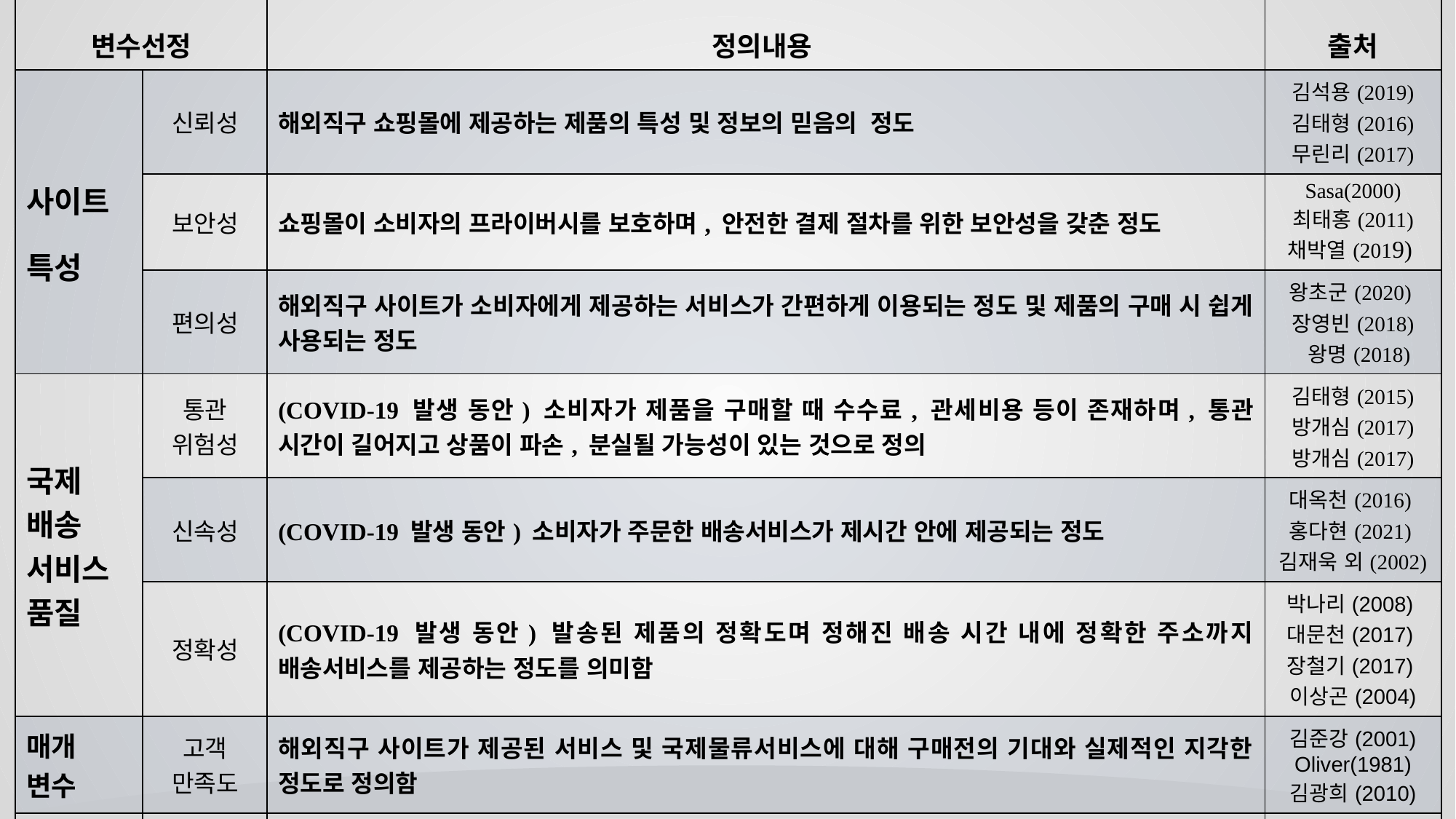

| 변수선정 |  | 정의내용 | 출처 |
| --- | --- | --- | --- |
| 사이트 특성 | 신뢰성 | 해외직구 쇼핑몰에 제공하는 제품의 특성 및 정보의 믿음의 정도 | 김석용(2019) 김태형(2016) 무린리(2017) |
|  | 보안성 | 쇼핑몰이 소비자의 프라이버시를 보호하며, 안전한 결제 절차를 위한 보안성을 갖춘 정도 | Sasa(2000) 최태홍(2011) 채박열(2019) |
|  | 편의성 | 해외직구 사이트가 소비자에게 제공하는 서비스가 간편하게 이용되는 정도 및 제품의 구매 시 쉽게 사용되는 정도 | 왕초군(2020) 장영빈(2018) 왕명(2018) |
| 국제 배송 서비스 품질 | 통관 위험성 | (COVID-19 발생 동안) 소비자가 제품을 구매할 때 수수료, 관세비용 등이 존재하며, 통관 시간이 길어지고 상품이 파손, 분실될 가능성이 있는 것으로 정의 | 김태형(2015) 방개심(2017) 방개심(2017) |
|  | 신속성 | (COVID-19 발생 동안) 소비자가 주문한 배송서비스가 제시간 안에 제공되는 정도 | 대옥천(2016) 홍다현(2021) 김재욱 외(2002) |
|  | 정확성 | (COVID-19 발생 동안) 발송된 제품의 정확도며 정해진 배송 시간 내에 정확한 주소까지 배송서비스를 제공하는 정도를 의미함 | 박나리(2008) 대문천(2017) 장철기(2017) 이상곤(2004) |
| 매개 변수 | 고객 만족도 | 해외직구 사이트가 제공된 서비스 및 국제물류서비스에 대해 구매전의 기대와 실제적인 지각한 정도로 정의함 | 김준강(2001) Oliver(1981) 김광희(2010) |
| 종속 변수 | 재구매 의도 | 소비자가 전에 구매했던 경험을 바탕으로 미래에 이 쇼핑몰을 지속적으로 사용할 의향 및 타인에게 추천할 의향으로 정의함 | 이미경(2004) 조홍연(2011) 이성호 외(2015) |